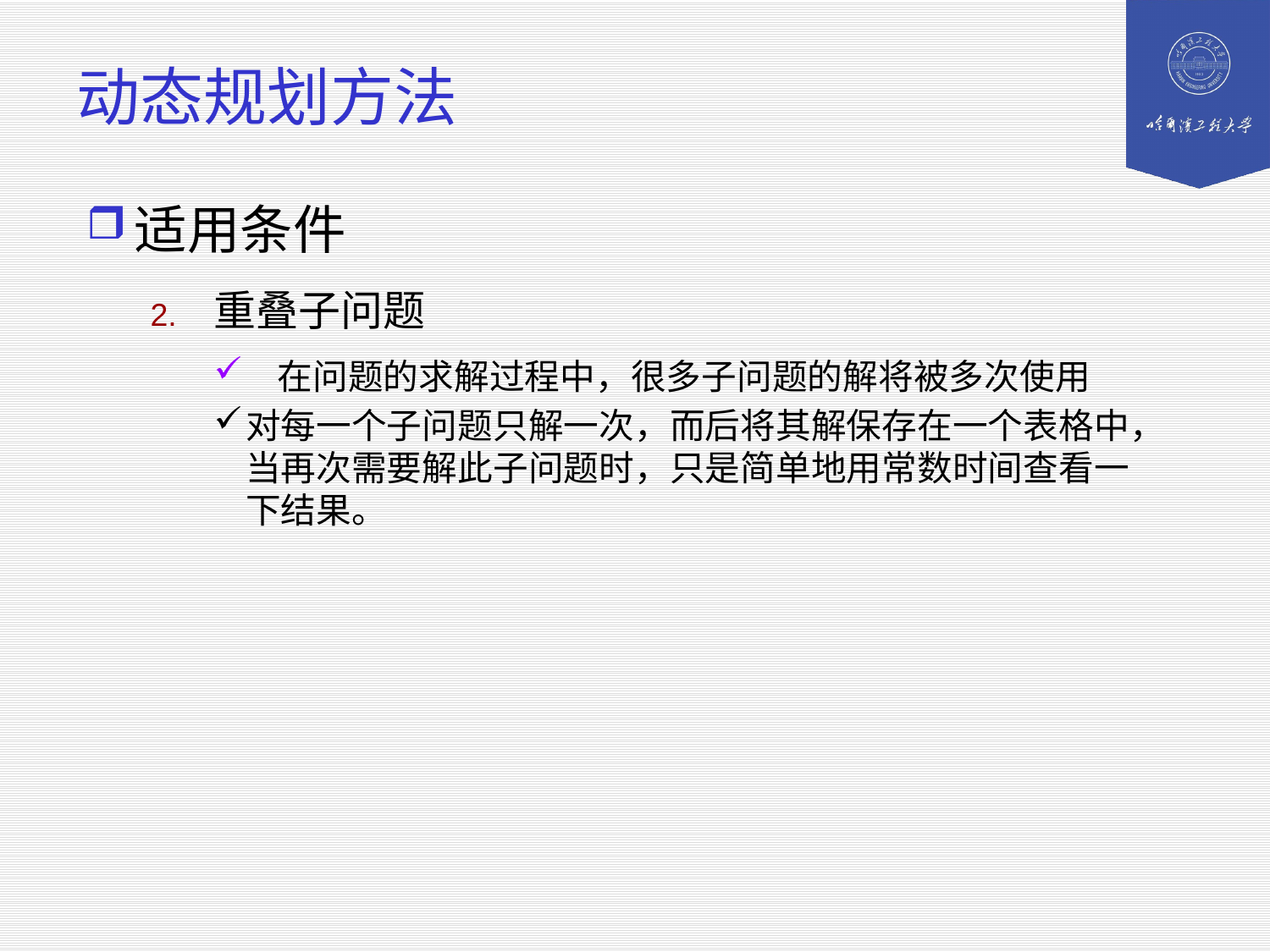

# 动态规划方法
适用条件
重叠子问题
在问题的求解过程中，很多子问题的解将被多次使用
对每一个子问题只解一次，而后将其解保存在一个表格中，当再次需要解此子问题时，只是简单地用常数时间查看一下结果。